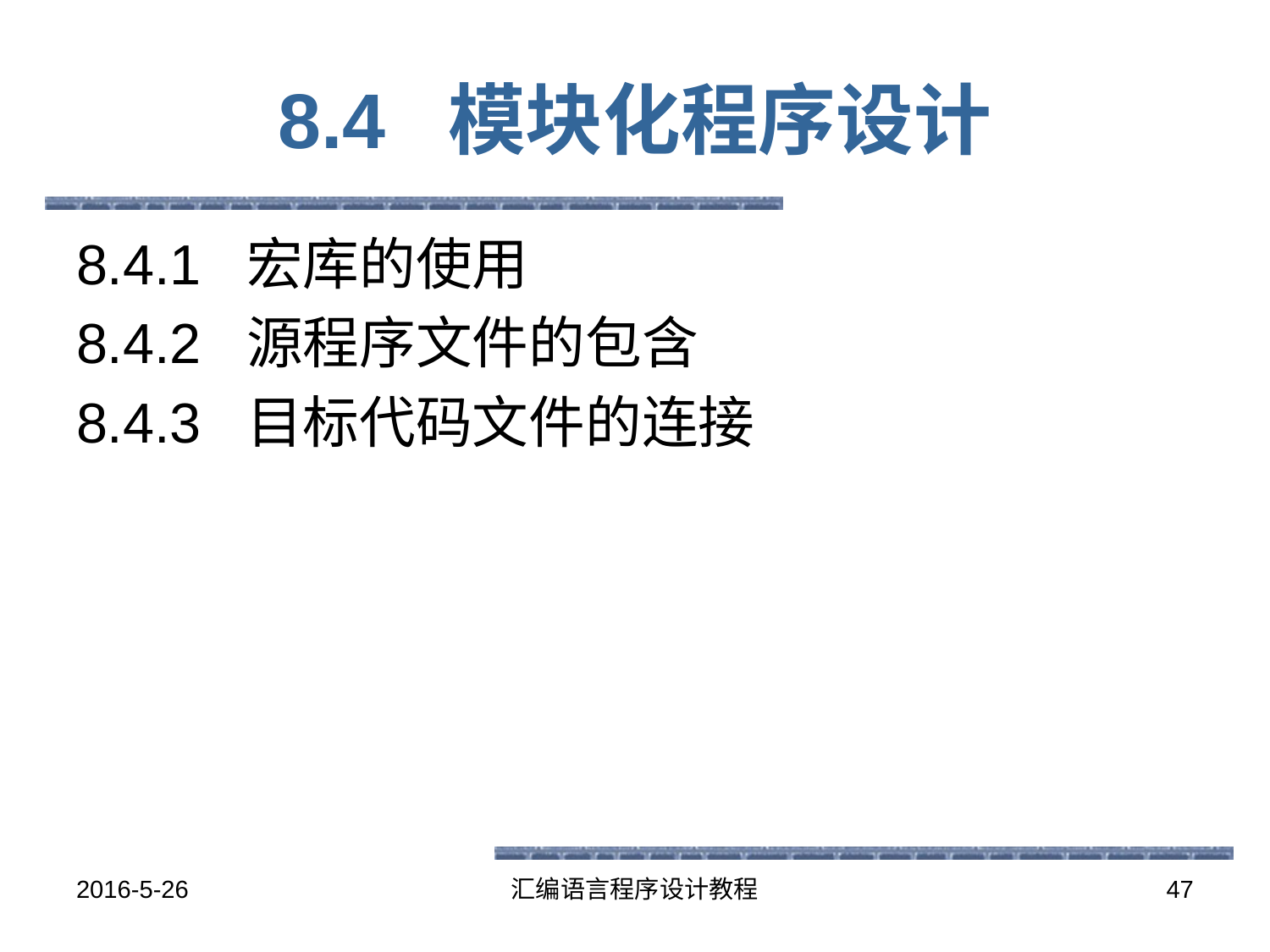

# 8.4  模块化程序设计
8.4.1  宏库的使用
8.4.2  源程序文件的包含
8.4.3  目标代码文件的连接
2016-5-26
汇编语言程序设计教程
47